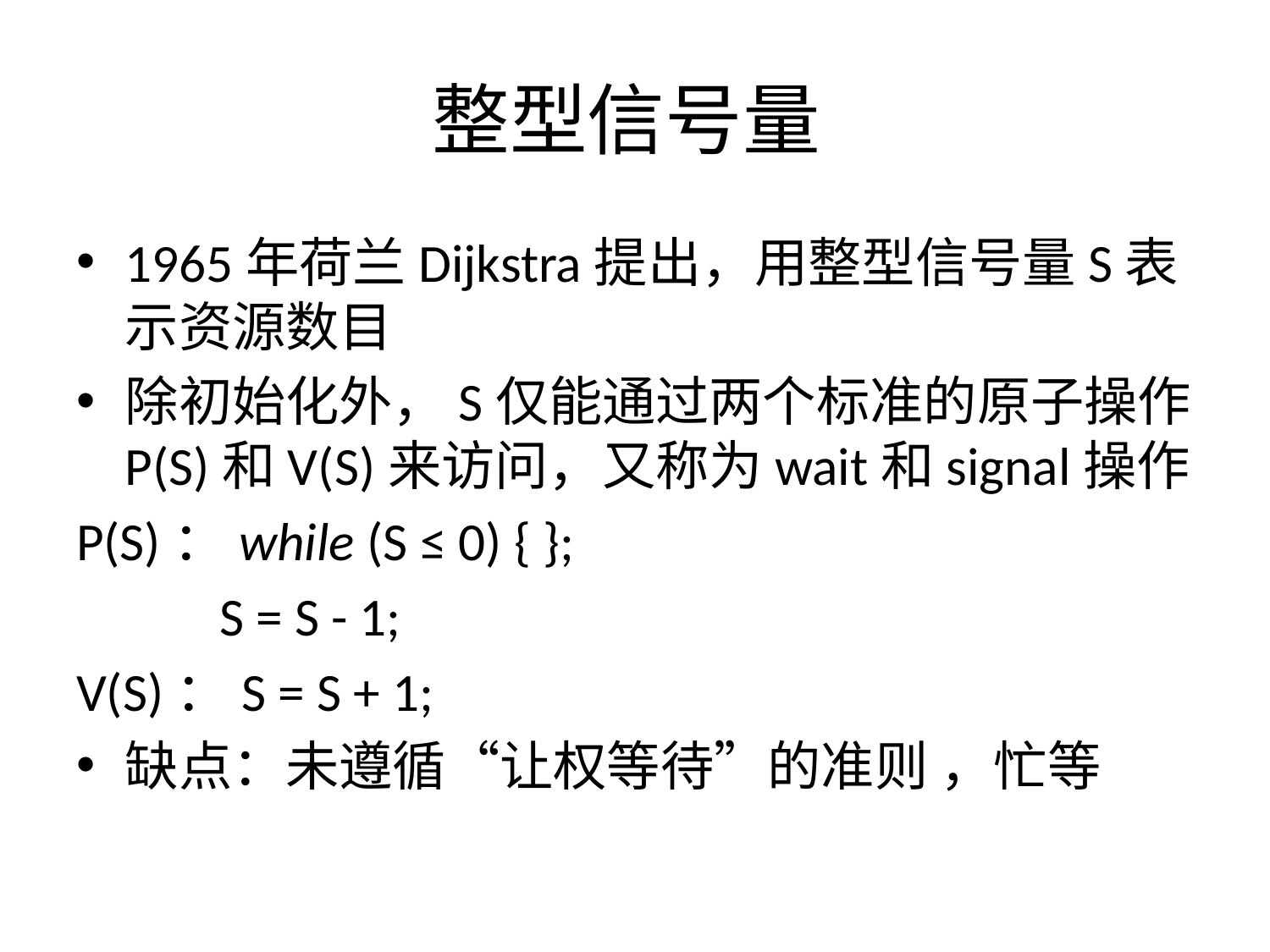

# 整型信号量
1965年荷兰Dijkstra提出，用整型信号量S表示资源数目
除初始化外，S仅能通过两个标准的原子操作P(S)和V(S)来访问，又称为wait和signal操作
P(S)：while (S ≤ 0) { };
　　  S = S - 1;
V(S)：S = S + 1;
缺点：未遵循“让权等待”的准则 ，忙等